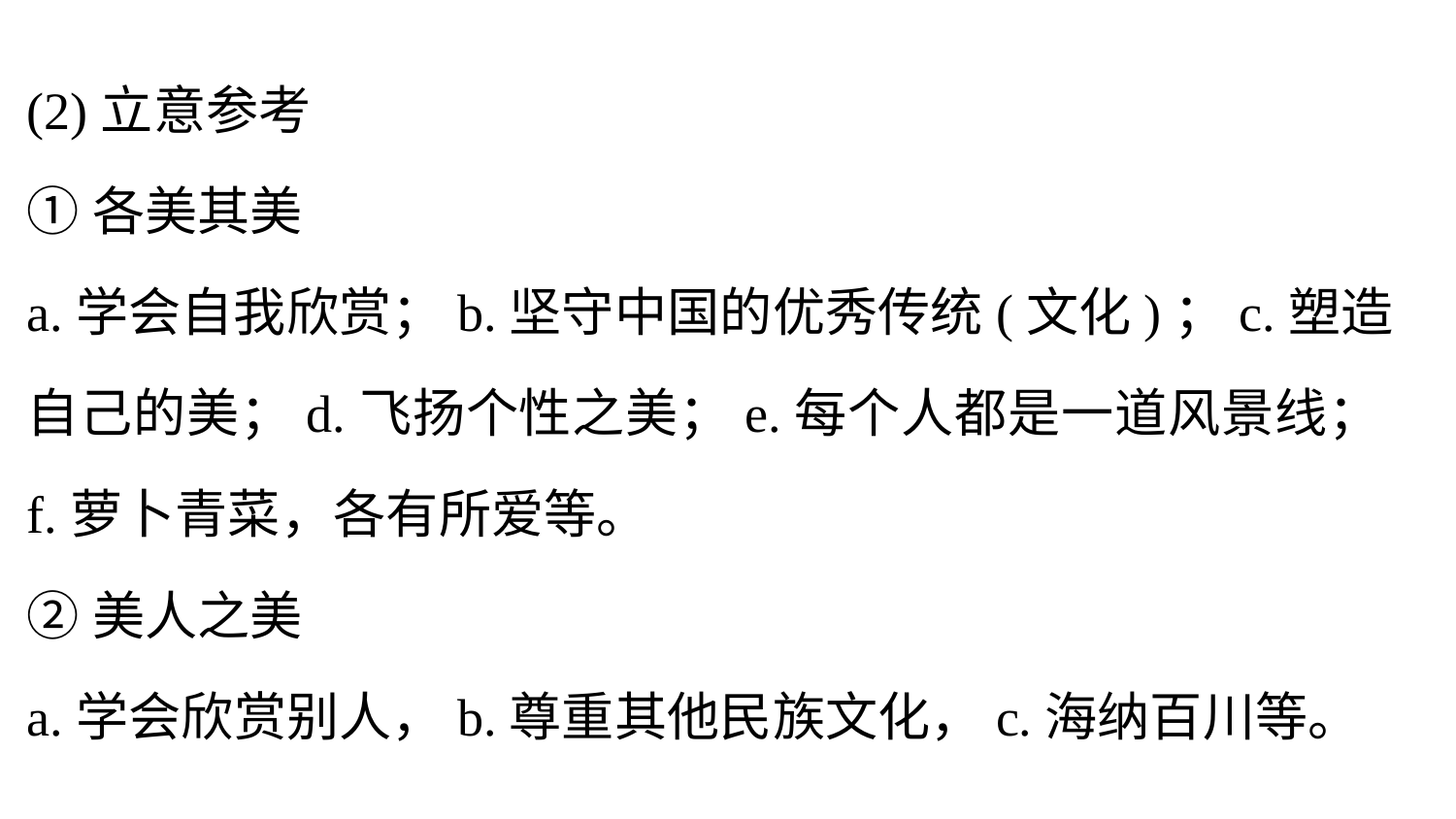

(2)立意参考
①各美其美
a.学会自我欣赏；b.坚守中国的优秀传统(文化)；c.塑造自己的美；d.飞扬个性之美；e.每个人都是一道风景线；f.萝卜青菜，各有所爱等。
②美人之美
a.学会欣赏别人，b.尊重其他民族文化，c.海纳百川等。